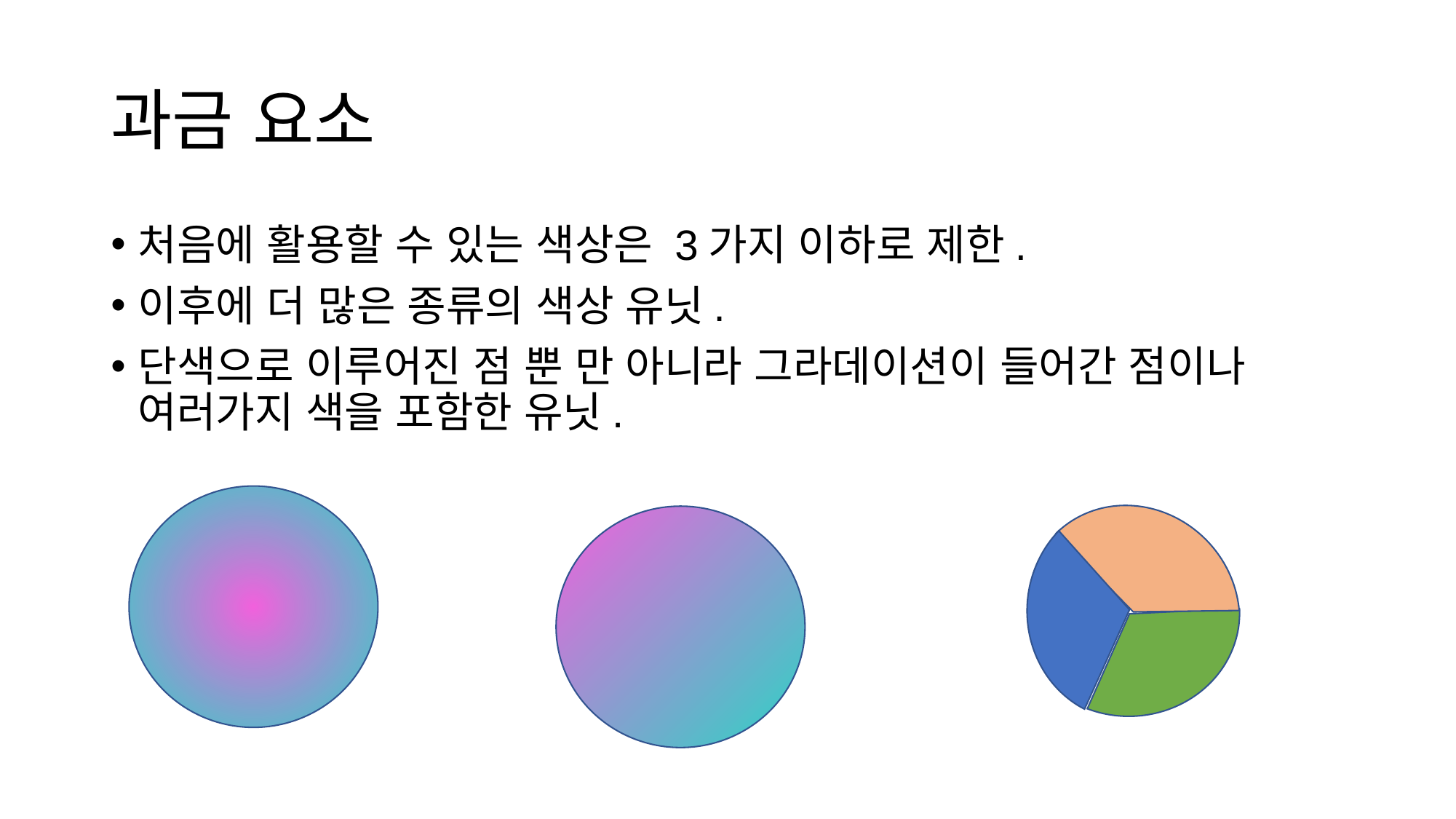

# 과금 요소
처음에 활용할 수 있는 색상은 3가지 이하로 제한.
이후에 더 많은 종류의 색상 유닛.
단색으로 이루어진 점 뿐 만 아니라 그라데이션이 들어간 점이나 여러가지 색을 포함한 유닛.